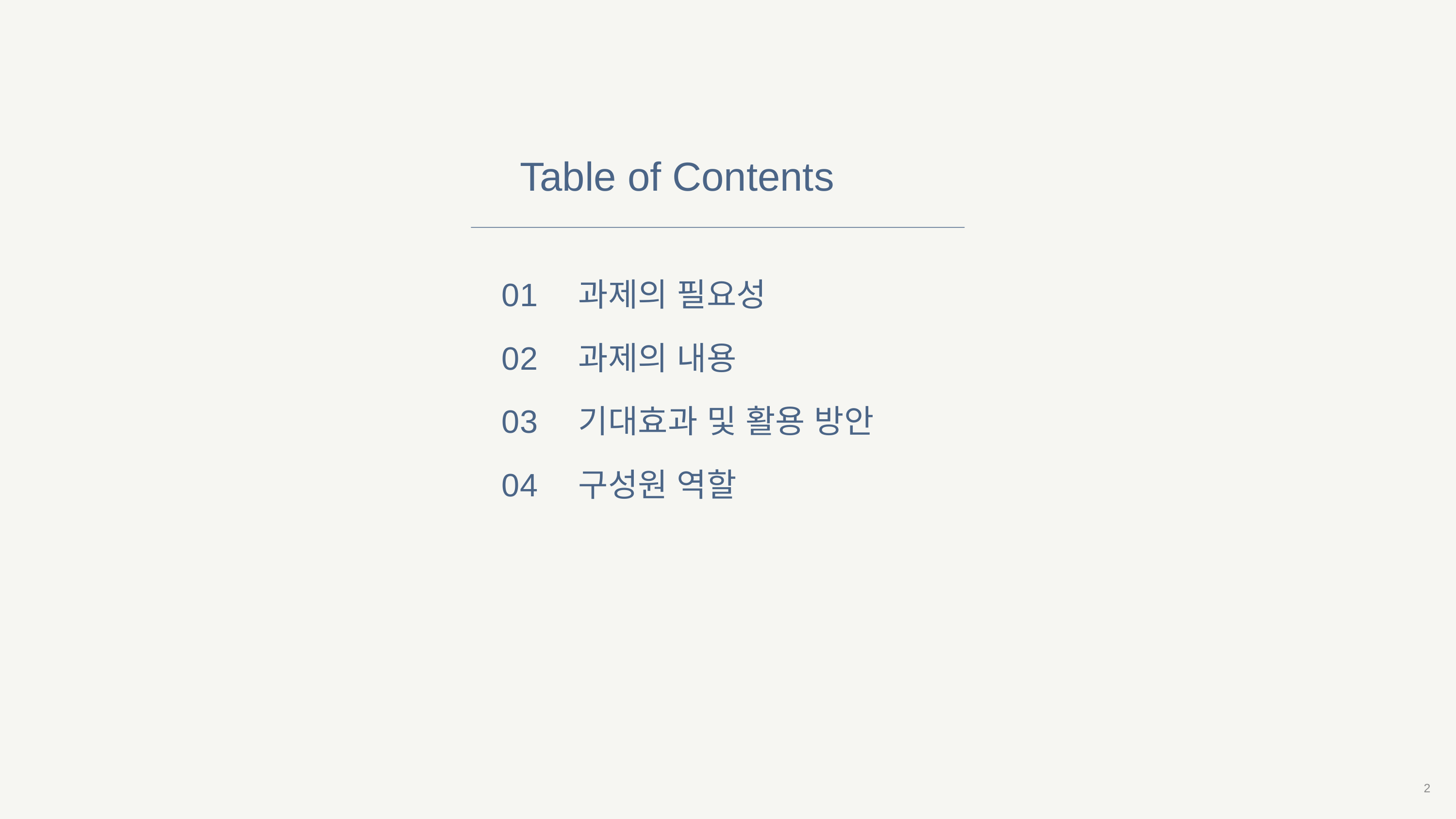

Table of Contents

01
02
03
04
과제의 필요성
과제의 내용
기대효과 및 활용 방안
구성원 역할
2